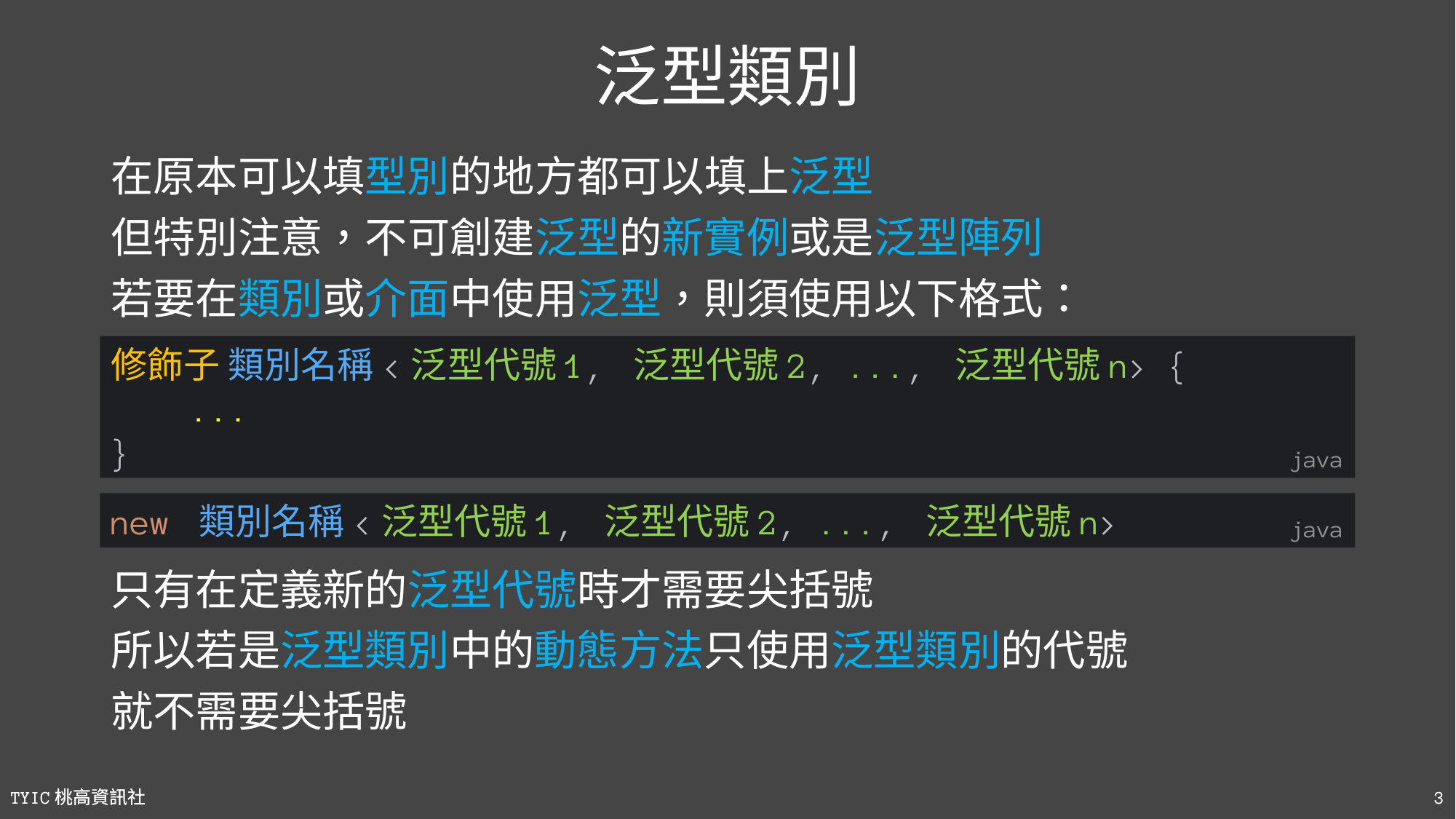

# 泛型類別
在原本可以填型別的地方都可以填上泛型
但特別注意，不可創建泛型的新實例或是泛型陣列
若要在類別或介面中使用泛型，則須使用以下格式：
修飾子 類別名稱<泛型代號1, 泛型代號2, ..., 泛型代號n> {
    ...
}
java
new 類別名稱<泛型代號1, 泛型代號2, ..., 泛型代號n>
java
只有在定義新的泛型代號時才需要尖括號
所以若是泛型類別中的動態方法只使用泛型類別的代號
就不需要尖括號